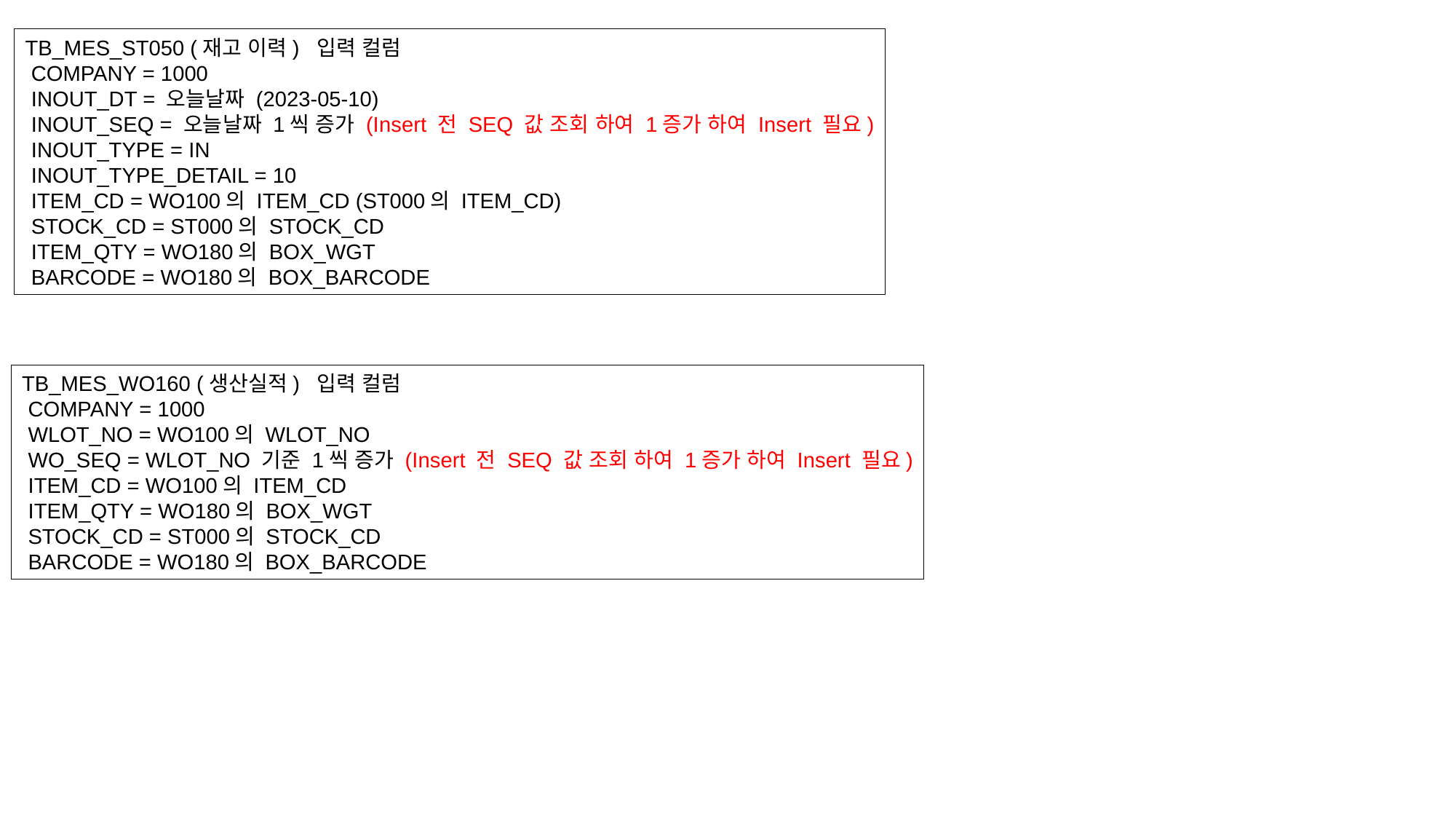

TB_MES_ST050 (재고 이력)  입력 컬럼
 COMPANY = 1000
 INOUT_DT = 오늘날짜 (2023-05-10)
 INOUT_SEQ = 오늘날짜 1씩 증가 (Insert 전 SEQ 값 조회 하여 1증가 하여 Insert 필요)
 INOUT_TYPE = IN
 INOUT_TYPE_DETAIL = 10
 ITEM_CD = WO100의 ITEM_CD (ST000의 ITEM_CD)
 STOCK_CD = ST000의 STOCK_CD
 ITEM_QTY = WO180의 BOX_WGT
 BARCODE = WO180의 BOX_BARCODE
TB_MES_WO160 (생산실적)  입력 컬럼
 COMPANY = 1000
 WLOT_NO = WO100의 WLOT_NO
 WO_SEQ = WLOT_NO 기준 1씩 증가 (Insert 전 SEQ 값 조회 하여 1증가 하여 Insert 필요)
 ITEM_CD = WO100의 ITEM_CD
 ITEM_QTY = WO180의 BOX_WGT
 STOCK_CD = ST000의 STOCK_CD
 BARCODE = WO180의 BOX_BARCODE